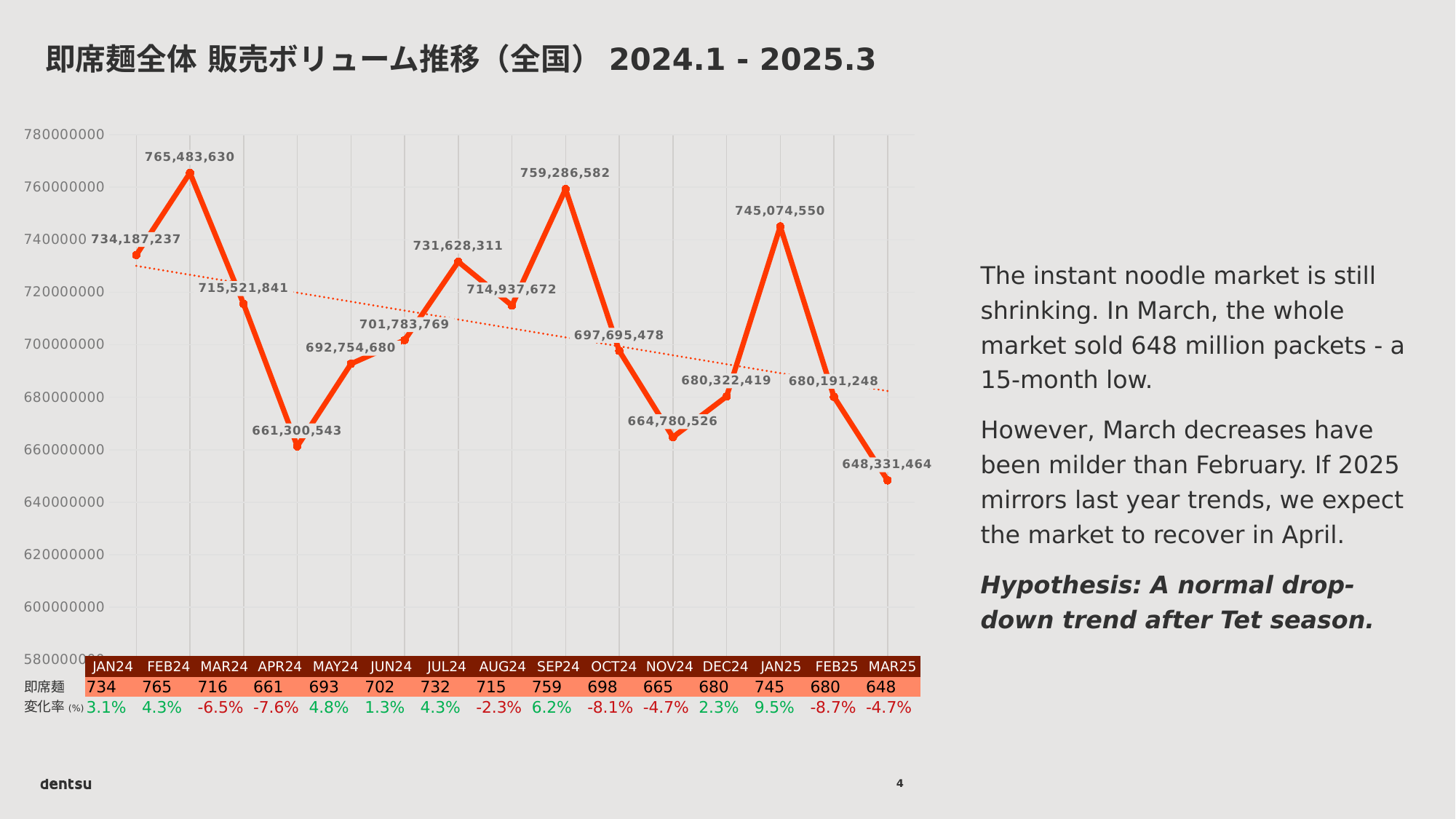

# 即席麺全体 販売ボリューム推移（全国）2024.1 - 2025.3

### Chart

| Category | MI |
|---|---|
| JAN24 | 734187236.6297543 |
| FEB24 | 765483629.810752 |
| MAR24 | 715521840.6087377 |
| APR24 | 661300543.3088826 |
| MAY24 | 692754680.0131547 |
| JUN24 | 701783769.357061 |
| JUL24 | 731628311.0994697 |
| AUG24 | 714937672.4673039 |
| SEP24 | 759286581.5013572 |
| OCT24 | 697695478.0145341 |
| NOV24 | 664780525.5612065 |
| DEC24 | 680322418.7967087 |
| JAN25 | 745074549.5259676 |
| FEB25 | 680191247.6523786 |
| MAR25 | 648331463.8086023 |
The instant noodle market is still shrinking. In March, the whole market sold 648 million packets - a 15-month low.
However, March decreases have been milder than February. If 2025 mirrors last year trends, we expect the market to recover in April.
Hypothesis: A normal drop-down trend after Tet season.
|  | JAN24 | FEB24 | MAR24 | APR24 | MAY24 | JUN24 | JUL24 | AUG24 | SEP24 | OCT24 | NOV24 | DEC24 | JAN25 | FEB25 | MAR25 |
| --- | --- | --- | --- | --- | --- | --- | --- | --- | --- | --- | --- | --- | --- | --- | --- |
| 即席麺 | 734 | 765 | 716 | 661 | 693 | 702 | 732 | 715 | 759 | 698 | 665 | 680 | 745 | 680 | 648 |
| 変化率(%) | 3.1% | 4.3% | -6.5% | -7.6% | 4.8% | 1.3% | 4.3% | -2.3% | 6.2% | -8.1% | -4.7% | 2.3% | 9.5% | -8.7% | -4.7% |